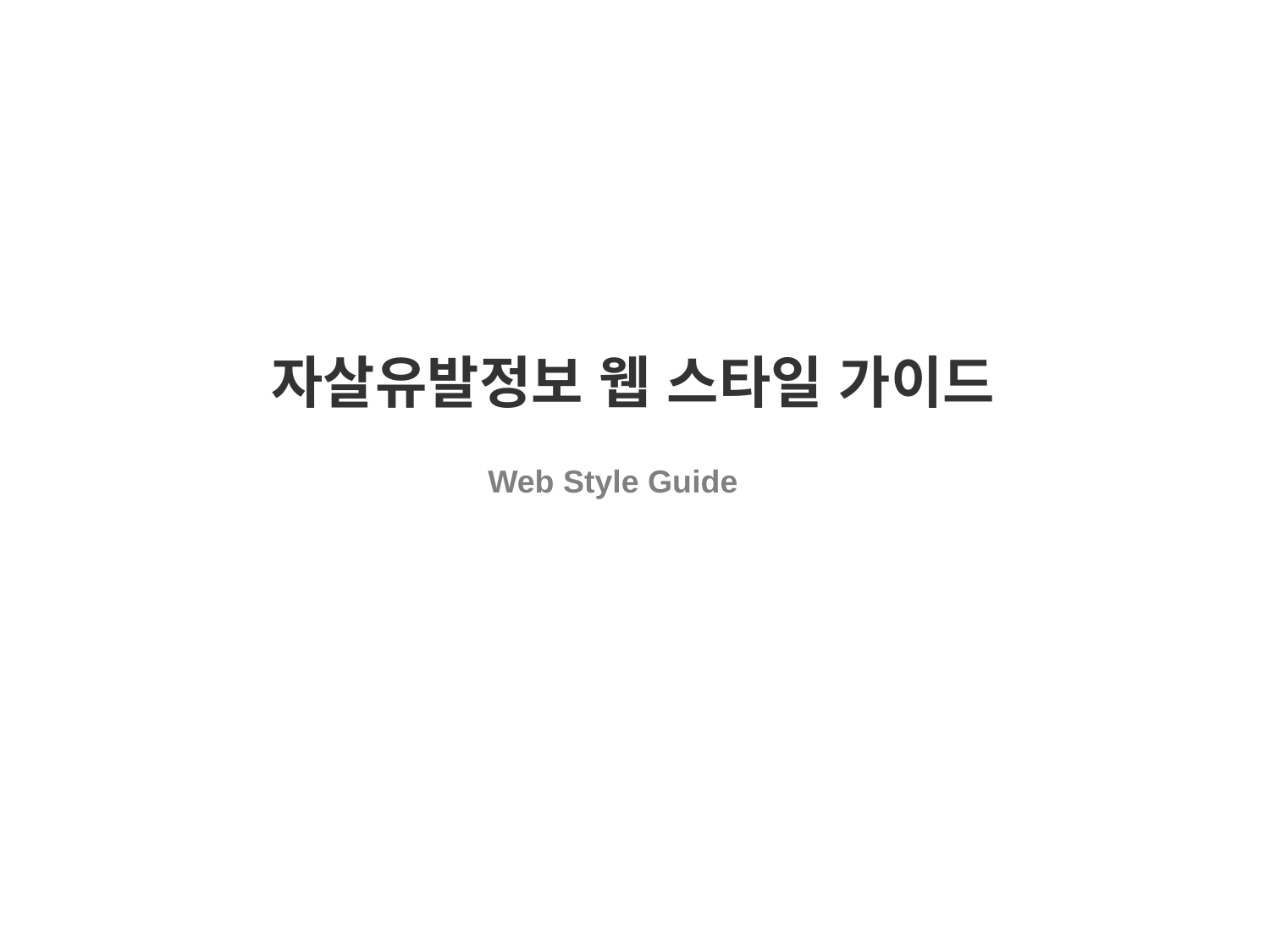

자살유발정보 웹 스타일 가이드
Web Style Guide